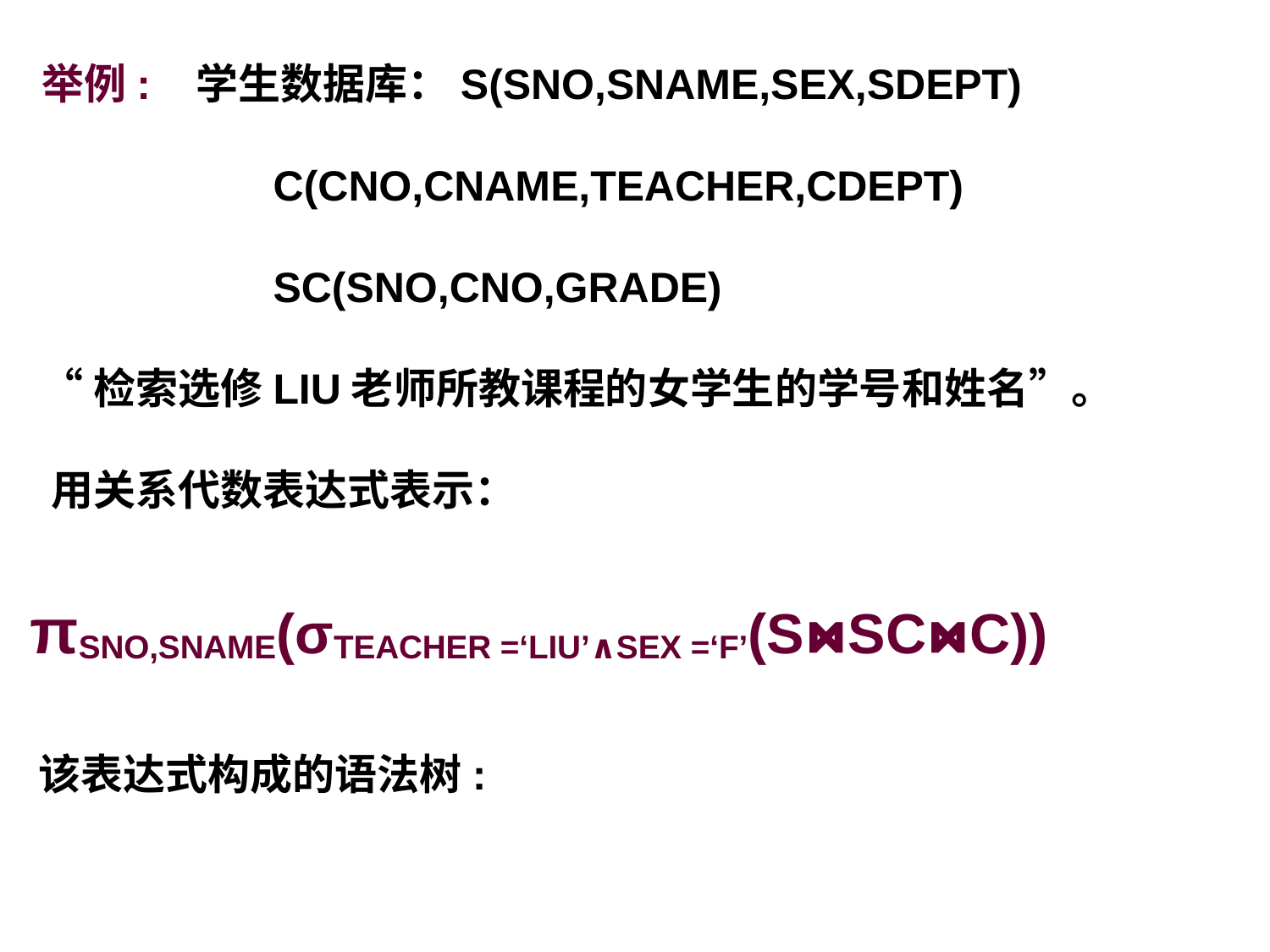

举例:   学生数据库：S(SNO,SNAME,SEX,SDEPT)
                      C(CNO,CNAME,TEACHER,CDEPT)
                      SC(SNO,CNO,GRADE)
   “检索选修LIU老师所教课程的女学生的学号和姓名”。
   用关系代数表达式表示：
 πSNO,SNAME(σTEACHER =‘LIU’∧SEX =‘F’(S⋈SC⋈C))
 该表达式构成的语法树: